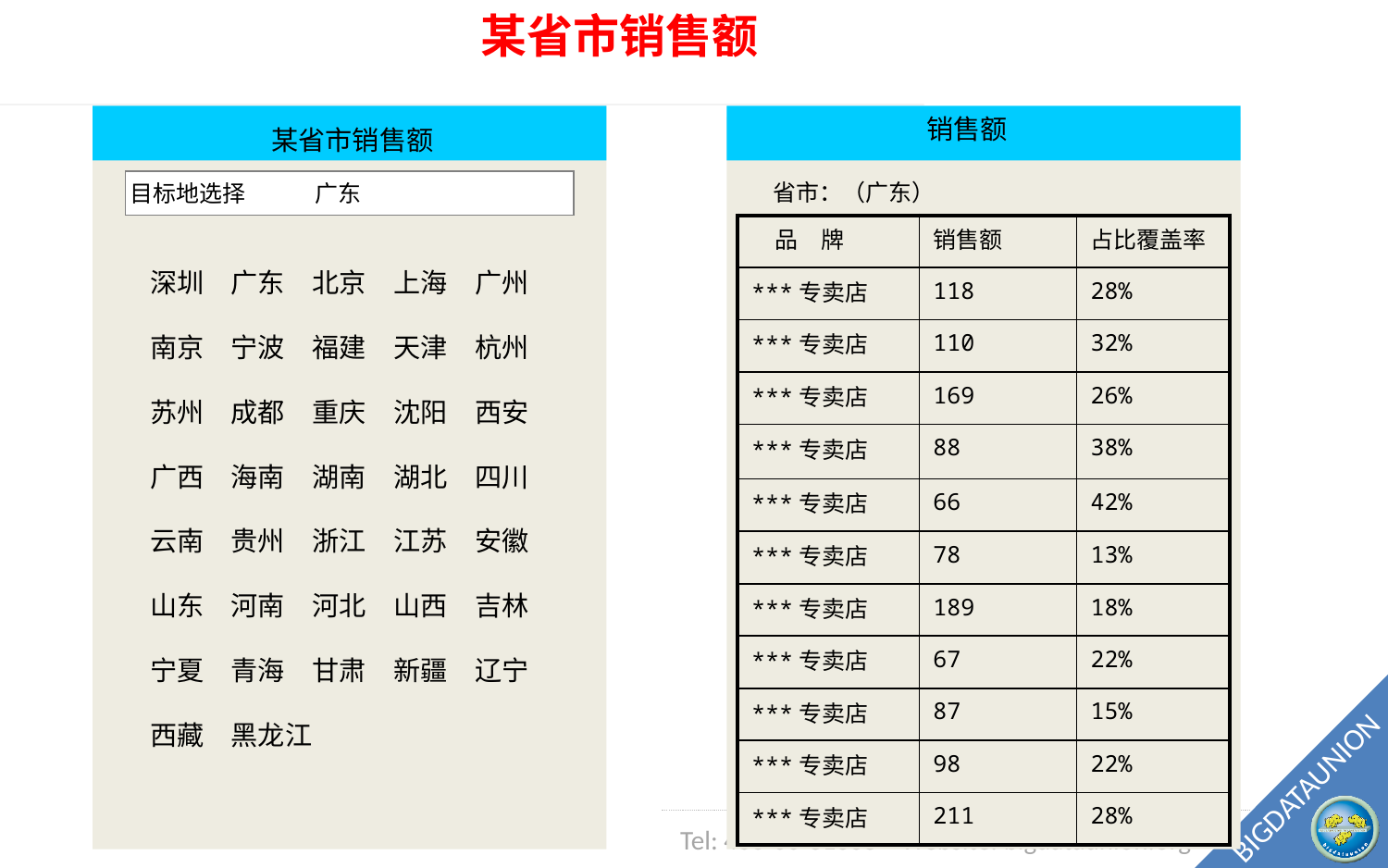

某省市销售额

销售额
某省市销售额

目标地选择　　　广东
省市：（广东）
| 品　牌 | 销售额 | 占比覆盖率 |
| --- | --- | --- |
| \*\*\*专卖店 | 118 | 28% |
| \*\*\*专卖店 | 110 | 32% |
| \*\*\*专卖店 | 169 | 26% |
| \*\*\*专卖店 | 88 | 38% |
| \*\*\*专卖店 | 66 | 42% |
| \*\*\*专卖店 | 78 | 13% |
| \*\*\*专卖店 | 189 | 18% |
| \*\*\*专卖店 | 67 | 22% |
| \*\*\*专卖店 | 87 | 15% |
| \*\*\*专卖店 | 98 | 22% |
| \*\*\*专卖店 | 211 | 28% |
深圳　广东　北京　上海　广州

南京　宁波　福建　天津　杭州

苏州　成都　重庆　沈阳　西安

广西　海南　湖南　湖北　四川

云南　贵州　浙江　江苏　安徽

山东　河南　河北　山西　吉林

宁夏　青海　甘肃　新疆　辽宁

西藏　黑龙江